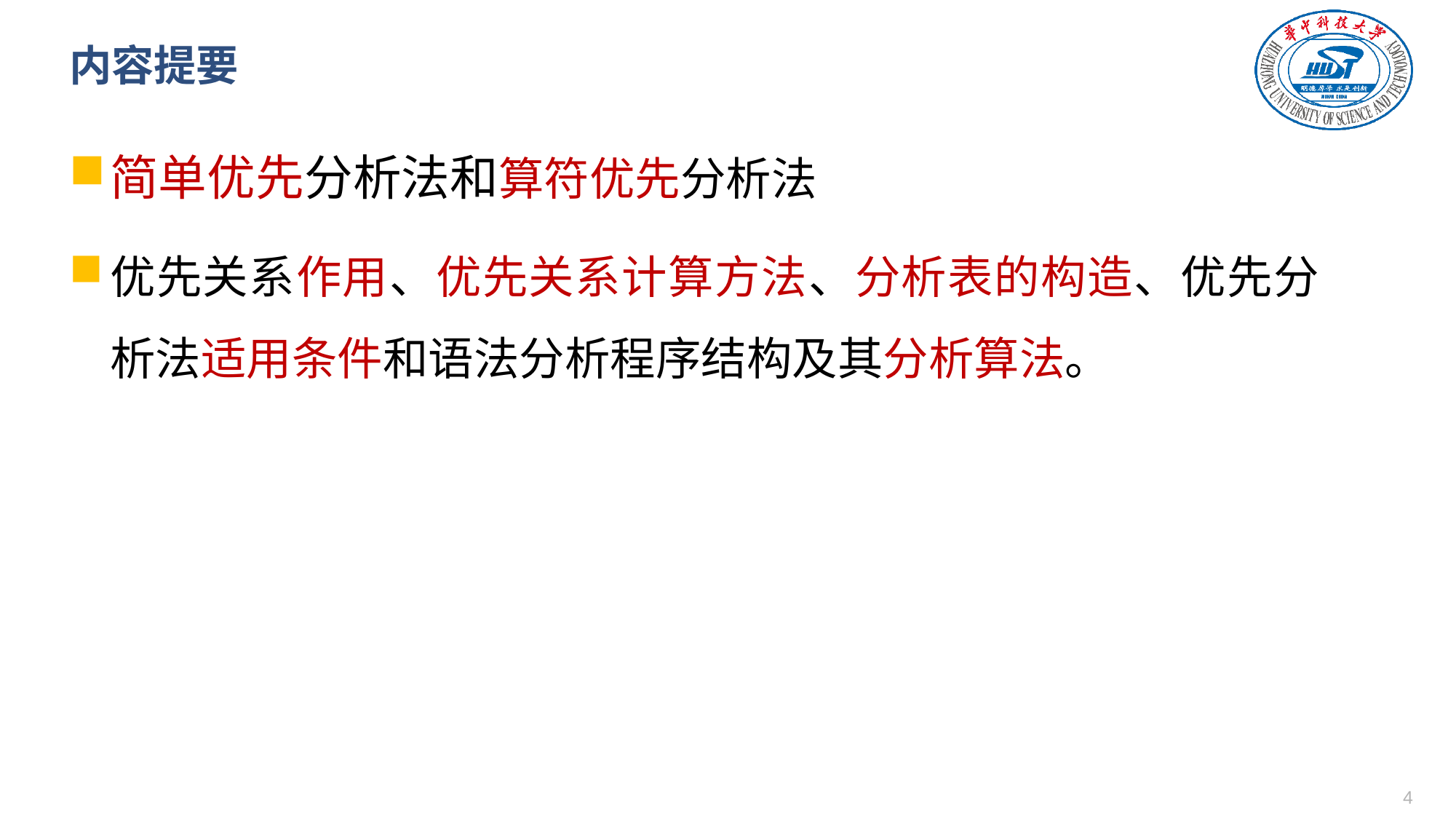

# 内容提要
简单优先分析法和算符优先分析法
优先关系作用、优先关系计算方法、分析表的构造、优先分析法适用条件和语法分析程序结构及其分析算法。
4